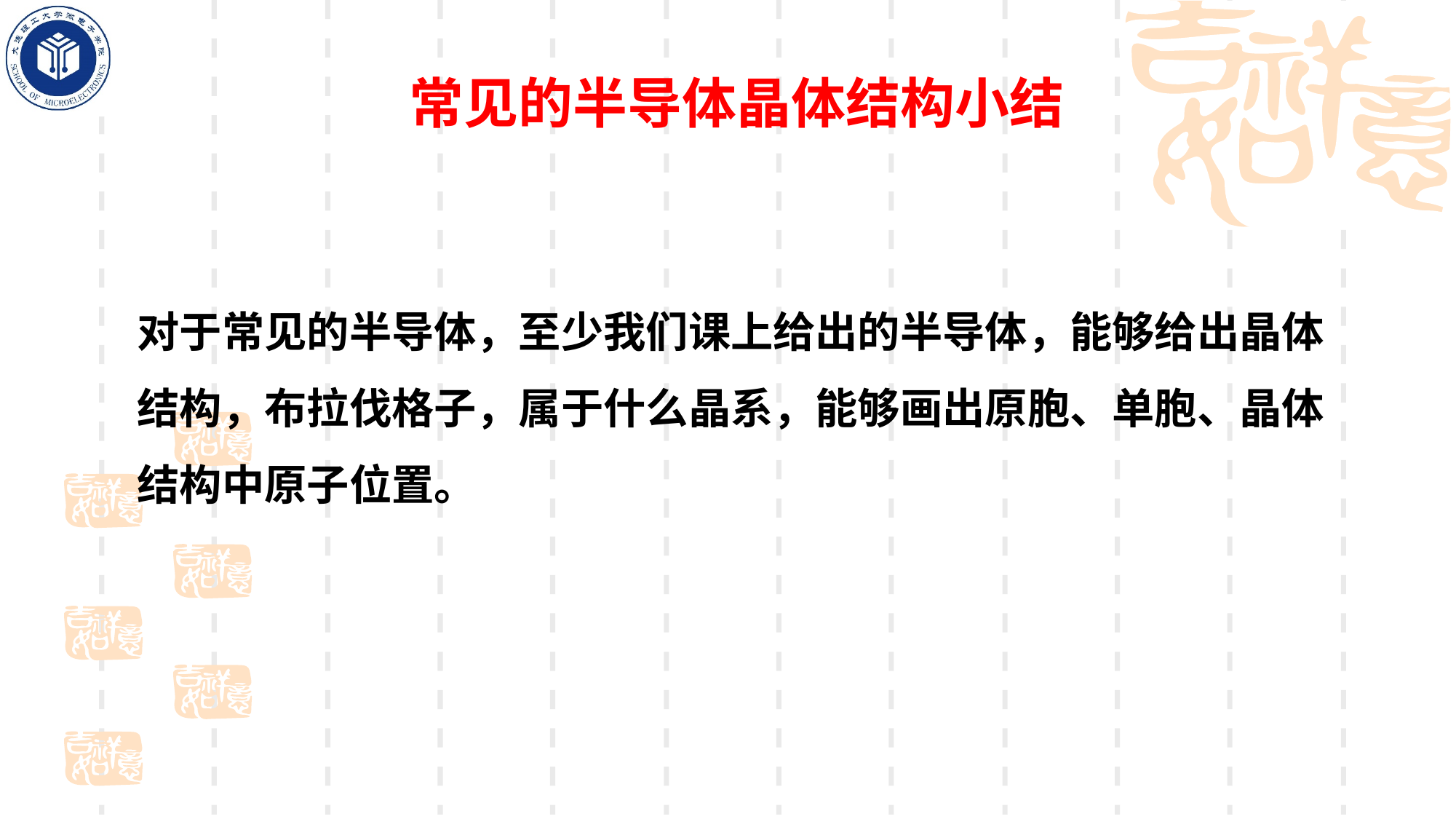

常见的半导体晶体结构小结
对于常见的半导体，至少我们课上给出的半导体，能够给出晶体结构，布拉伐格子，属于什么晶系，能够画出原胞、单胞、晶体结构中原子位置。